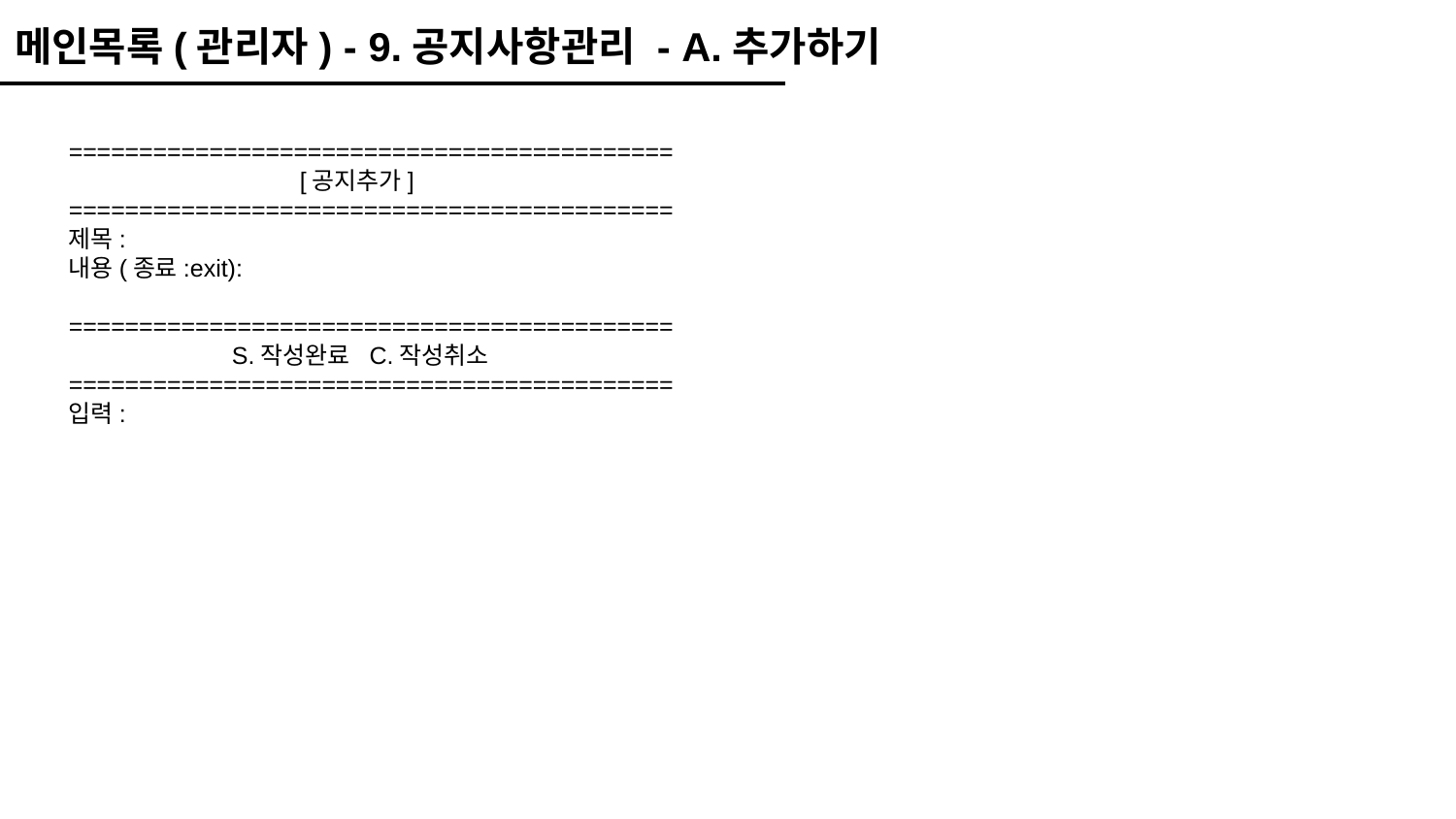

메인목록(관리자) - 9.공지사항관리 - A.추가하기
===========================================
                                  [공지추가]
===========================================
제목:
내용(종료:exit):

===========================================
                        S.작성완료  C.작성취소
===========================================
입력:

1. 제목 :